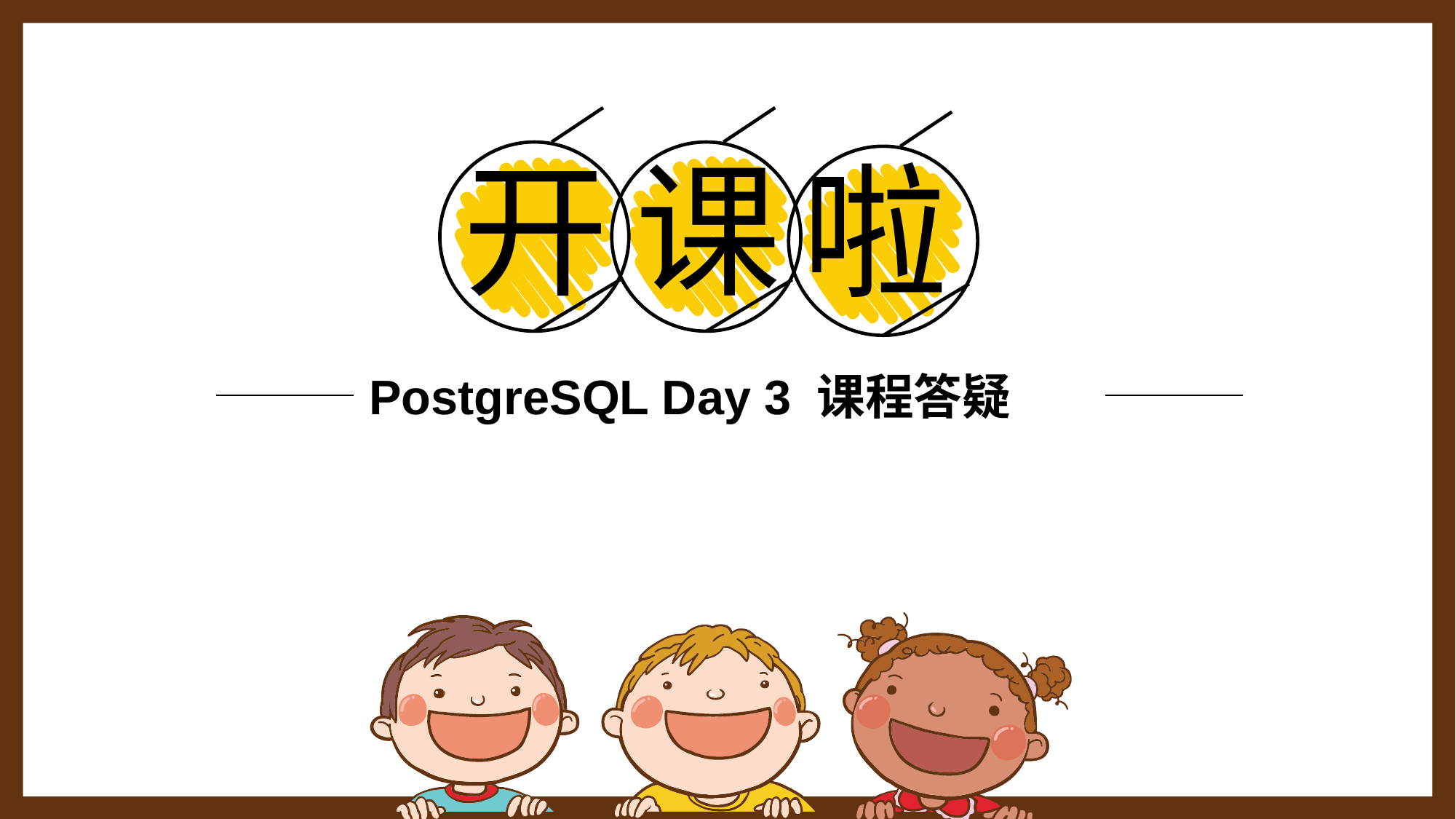

开
课
啦

PostgreSQL Day 3 课程答疑